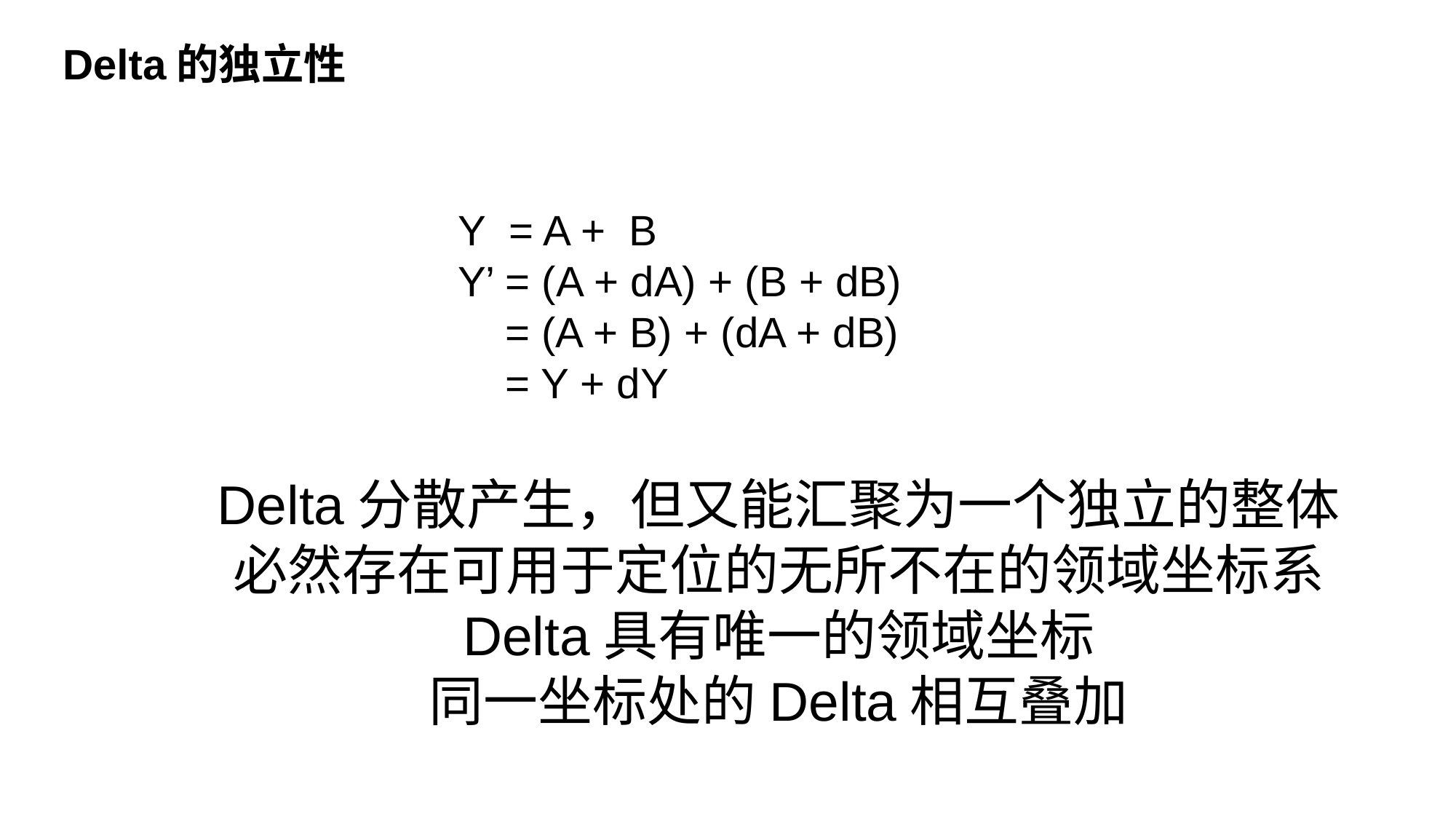

Delta的独立性
Y  = A +  B
Y’ = (A + dA) + (B + dB)
    = (A + B) + (dA + dB)
    = Y + dY
Delta分散产生，但又能汇聚为一个独立的整体
必然存在可用于定位的无所不在的领域坐标系
Delta具有唯一的领域坐标
同一坐标处的Delta相互叠加